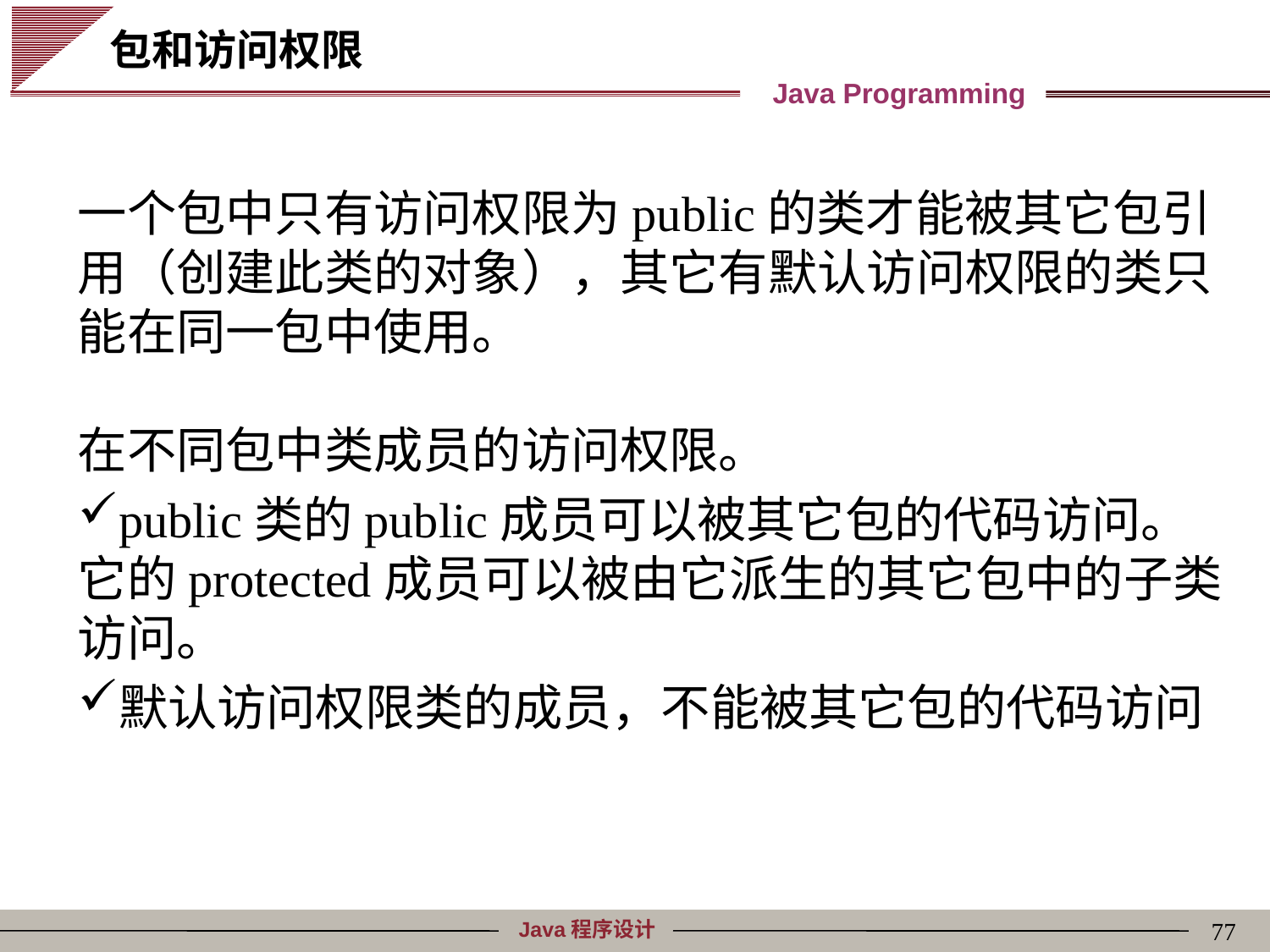

# 包和访问权限
一个包中只有访问权限为public的类才能被其它包引用（创建此类的对象），其它有默认访问权限的类只能在同一包中使用。

在不同包中类成员的访问权限。
public类的public成员可以被其它包的代码访问。它的protected成员可以被由它派生的其它包中的子类访问。
默认访问权限类的成员，不能被其它包的代码访问